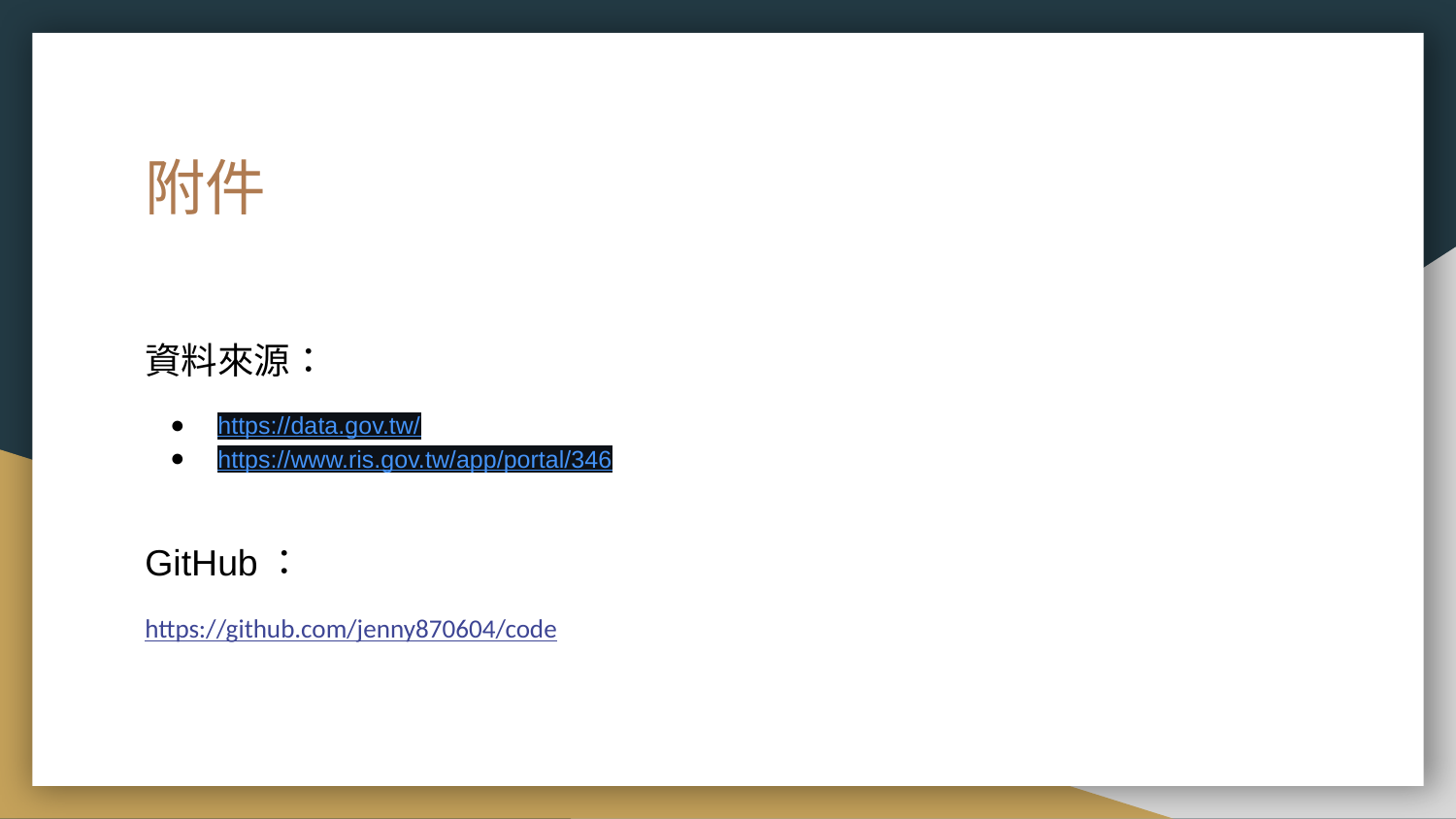

# 附件
資料來源：
https://data.gov.tw/
https://www.ris.gov.tw/app/portal/346

GitHub：
https://github.com/jenny870604/code